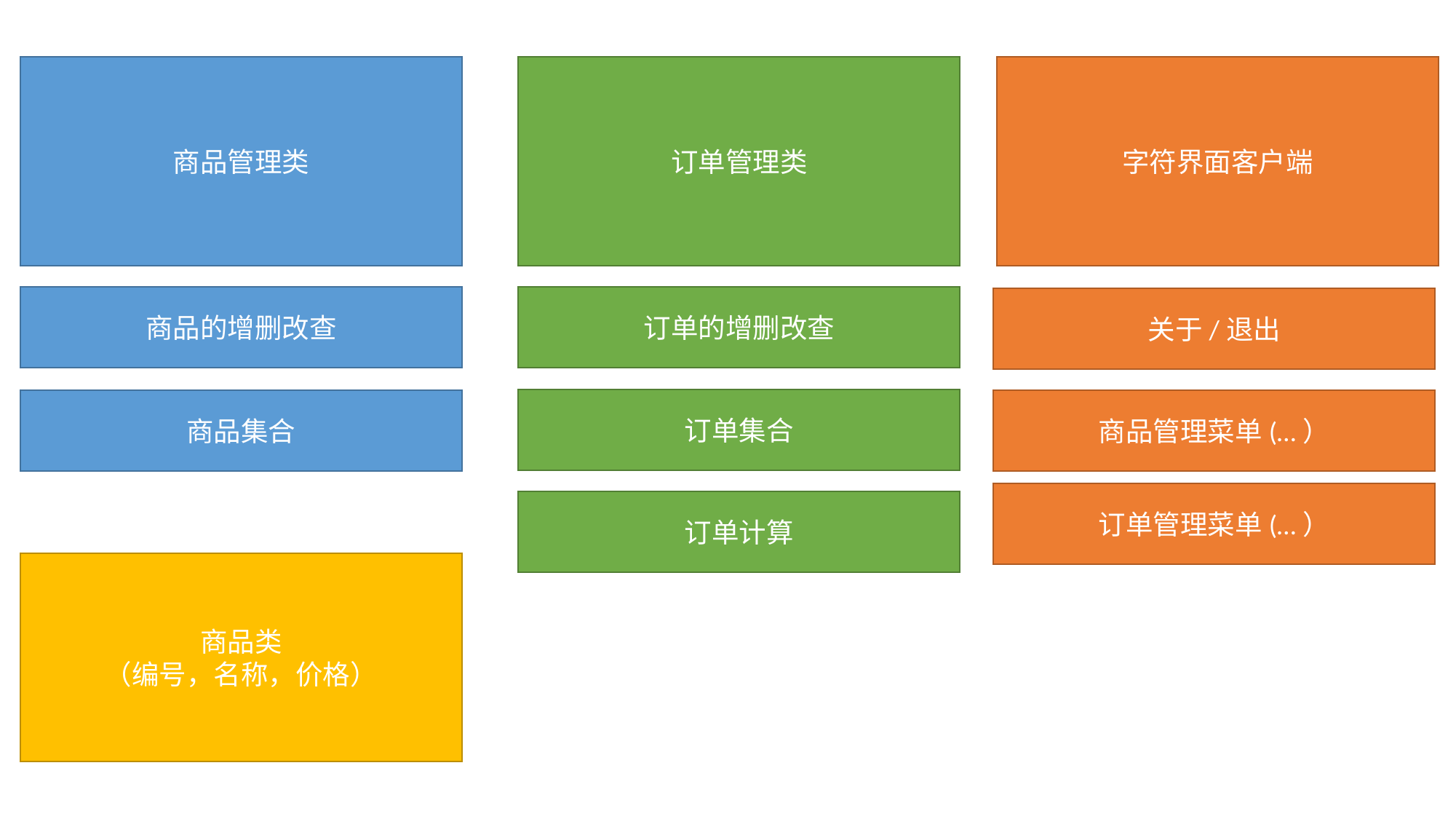

商品管理类
订单管理类
字符界面客户端
商品的增删改查
订单的增删改查
关于/退出
订单集合
商品集合
商品管理菜单(…）
订单管理菜单(…）
订单计算
商品类
（编号，名称，价格）